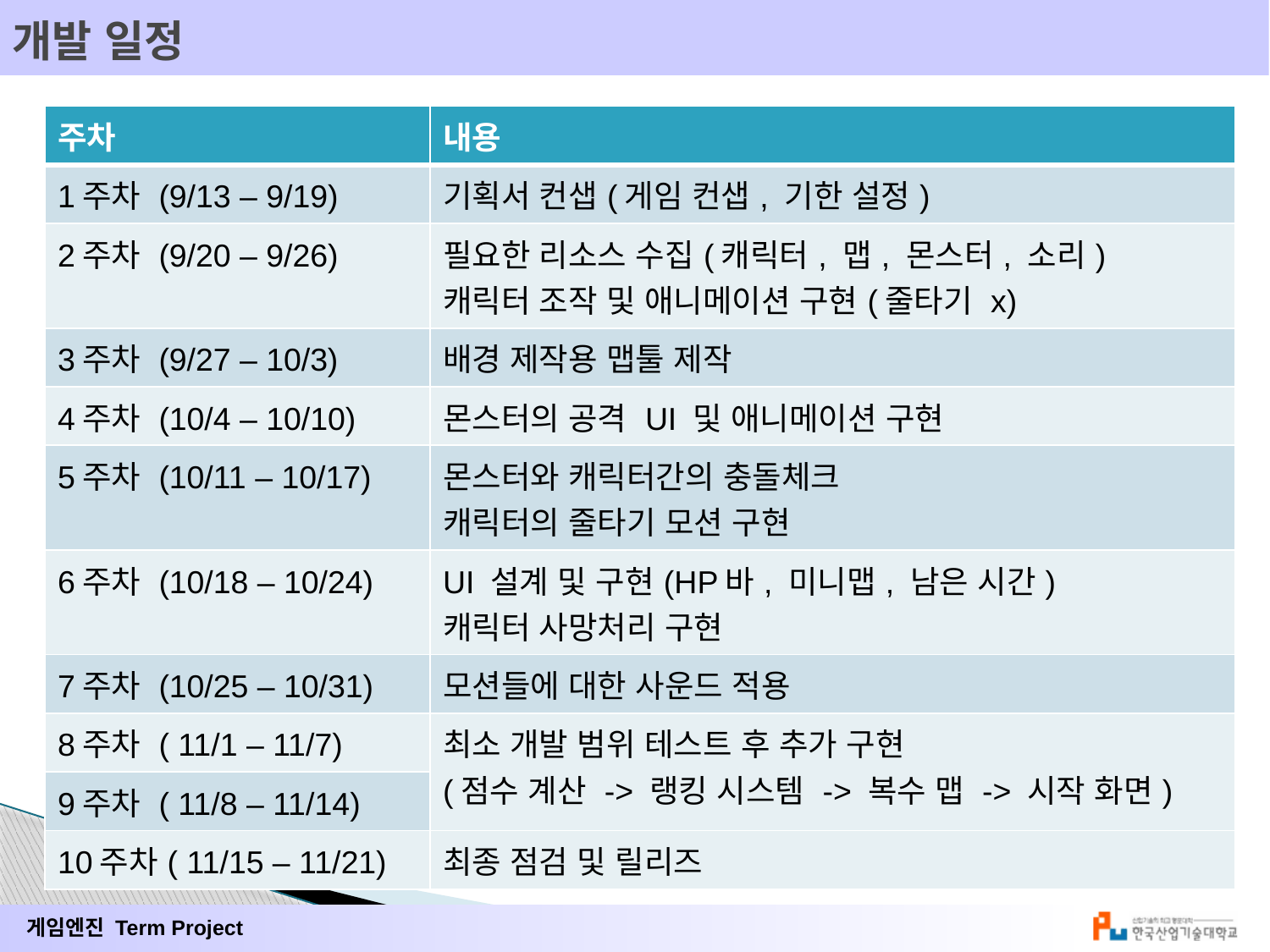

# 개발 일정
| 주차 | 내용 |
| --- | --- |
| 1주차 (9/13 – 9/19) | 기획서 컨샙(게임 컨샙, 기한 설정) |
| 2주차 (9/20 – 9/26) | 필요한 리소스 수집(캐릭터, 맵, 몬스터, 소리) 캐릭터 조작 및 애니메이션 구현(줄타기 x) |
| 3주차 (9/27 – 10/3) | 배경 제작용 맵툴 제작 |
| 4주차 (10/4 – 10/10) | 몬스터의 공격 UI 및 애니메이션 구현 |
| 5주차 (10/11 – 10/17) | 몬스터와 캐릭터간의 충돌체크 캐릭터의 줄타기 모션 구현 |
| 6주차 (10/18 – 10/24) | UI 설계 및 구현(HP바, 미니맵, 남은 시간) 캐릭터 사망처리 구현 |
| 7주차 (10/25 – 10/31) | 모션들에 대한 사운드 적용 |
| 8주차 ( 11/1 – 11/7) | 최소 개발 범위 테스트 후 추가 구현 (점수 계산 -> 랭킹 시스템 -> 복수 맵 -> 시작 화면) |
| 9주차 ( 11/8 – 11/14) |  |
| 10주차( 11/15 – 11/21) | 최종 점검 및 릴리즈 |